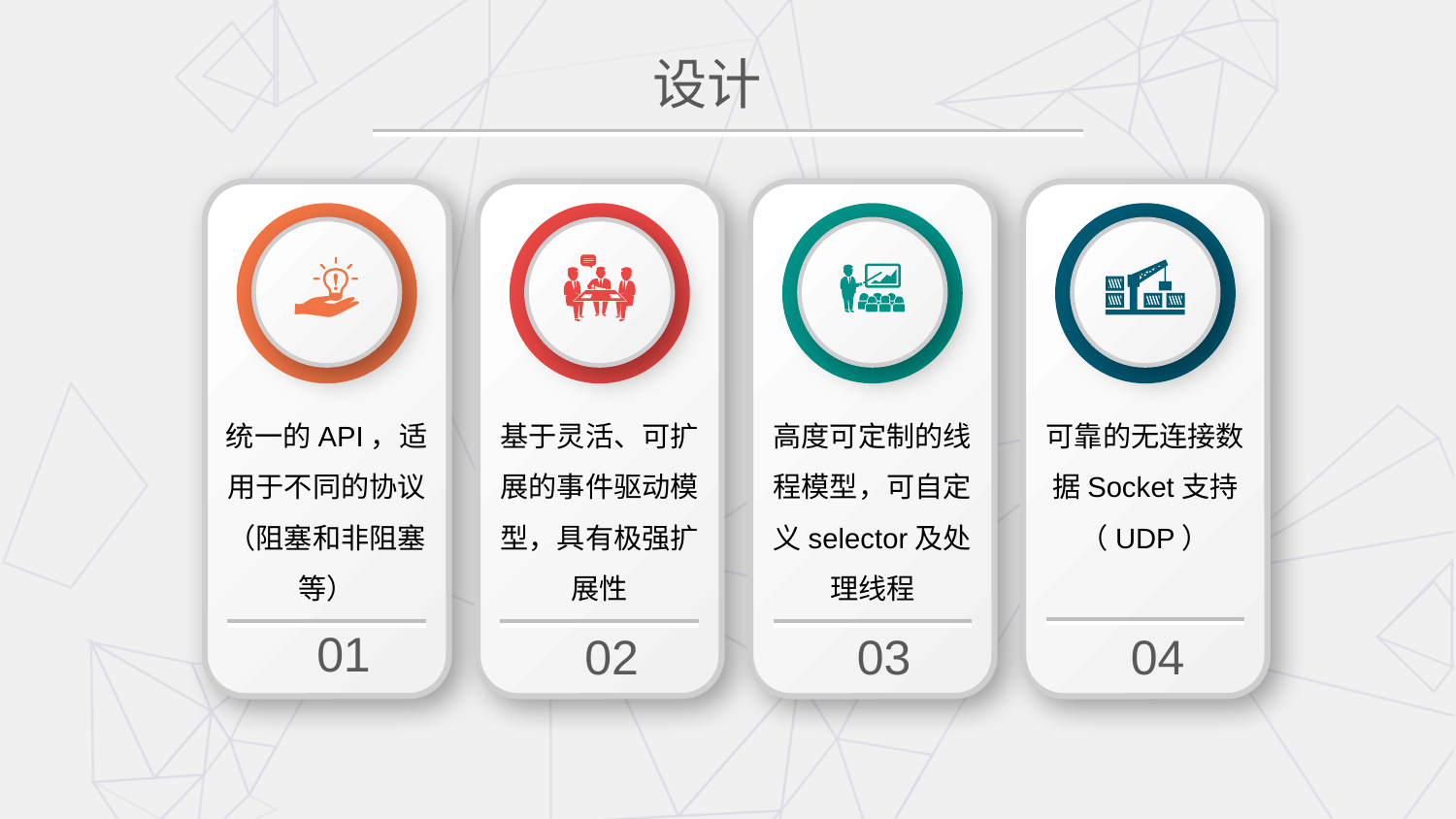

# 设计

统一的API，适用于不同的协议（阻塞和非阻塞等）
01

基于灵活、可扩展的事件驱动模型，具有极强扩展性
02

高度可定制的线程模型，可自定义selector及处理线程
03

可靠的无连接数据Socket支持（UDP）
04